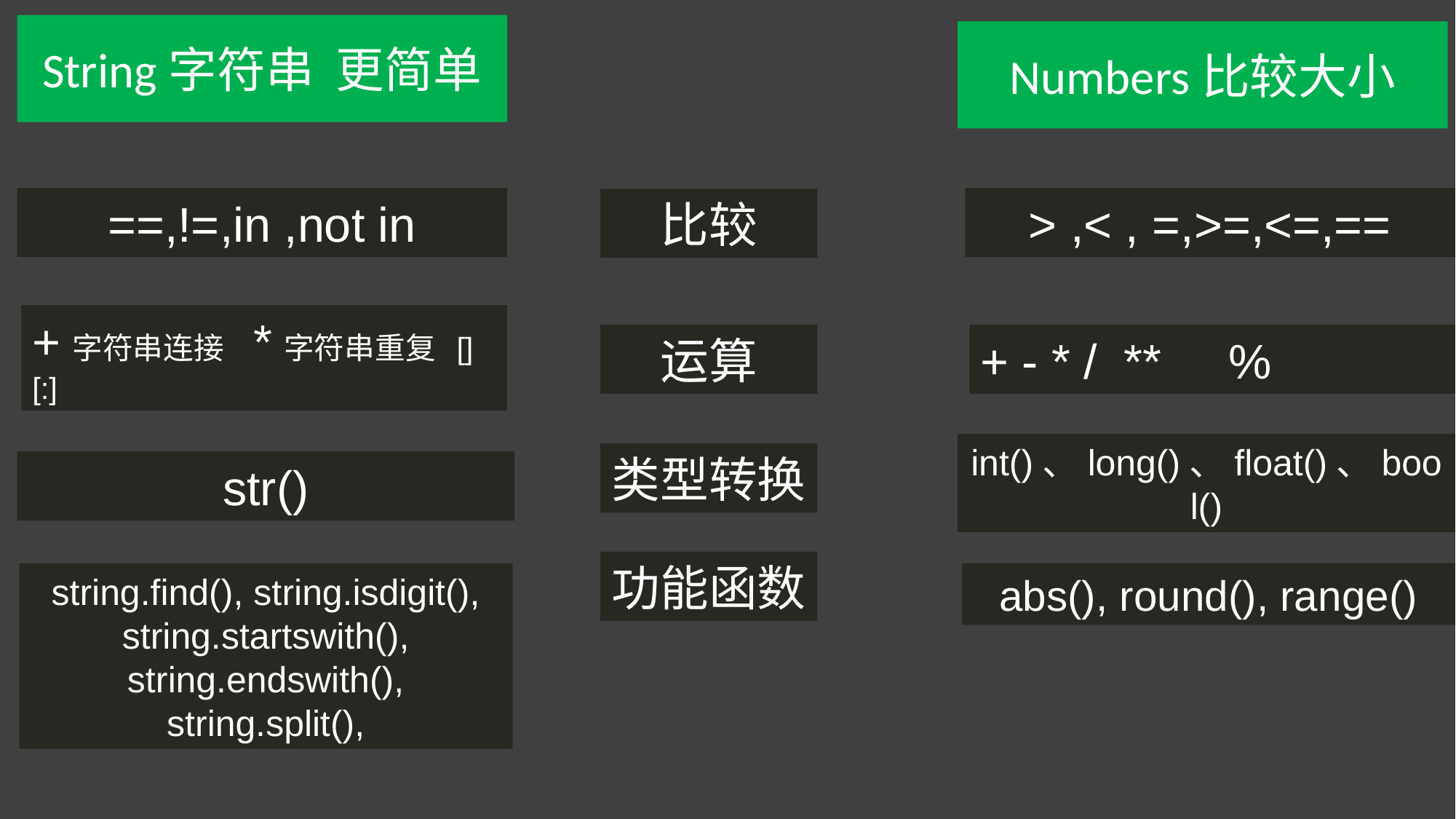

String字符串  更简单
Numbers比较大小
==,!=,in ,not in
> ,< , =,>=,<=,==
比较
+字符串连接  *字符串重复  [] [:]
运算
+ - * /  **     %
类型转换
str()
int()、long()、float()、bool()
功能函数
string.find(), string.isdigit(), string.startswith(),
string.endswith(),
string.split(),
abs(), round(), range()